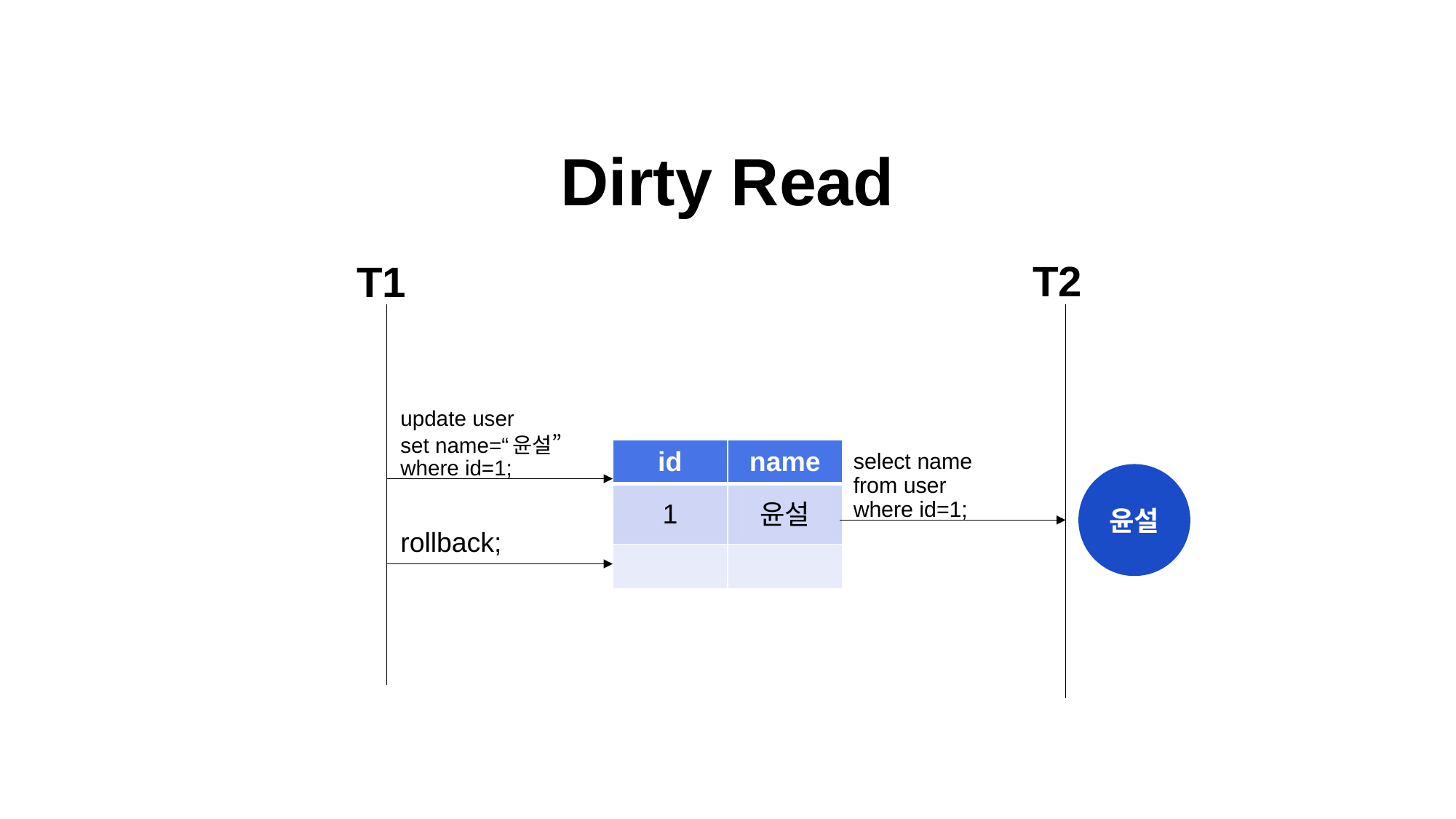

Dirty Read
T2
T1
update user
set name=“윤설”
where id=1;
| id | name |
| --- | --- |
| 1 | 바계진 |
|  |  |
select name
from user
where id=1;
윤설
윤설
rollback;